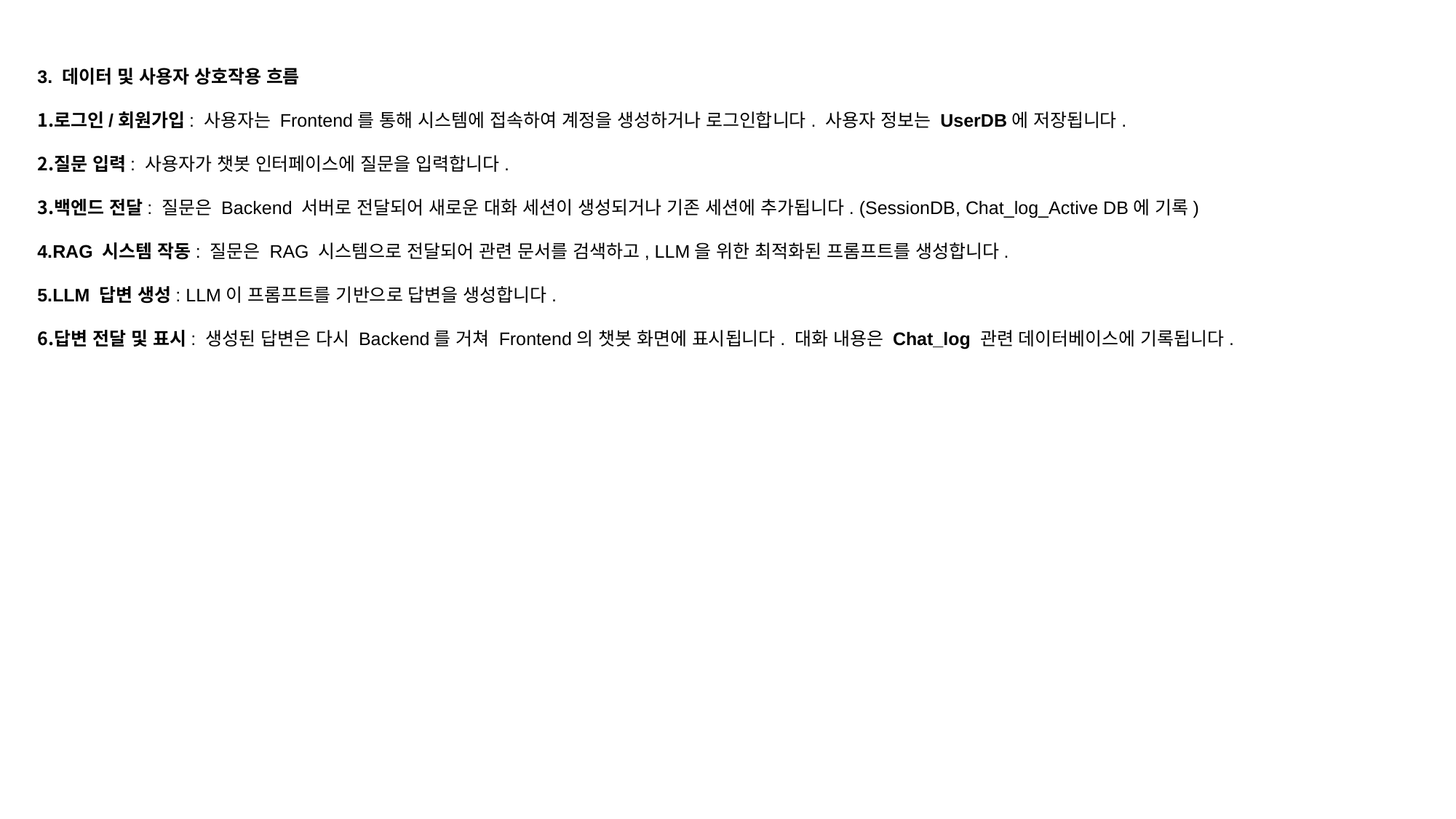

3. 데이터 및 사용자 상호작용 흐름

로그인/회원가입: 사용자는 Frontend를 통해 시스템에 접속하여 계정을 생성하거나 로그인합니다. 사용자 정보는 UserDB에 저장됩니다.

질문 입력: 사용자가 챗봇 인터페이스에 질문을 입력합니다.

백엔드 전달: 질문은 Backend 서버로 전달되어 새로운 대화 세션이 생성되거나 기존 세션에 추가됩니다. (SessionDB, Chat_log_Active DB에 기록)

RAG 시스템 작동: 질문은 RAG 시스템으로 전달되어 관련 문서를 검색하고, LLM을 위한 최적화된 프롬프트를 생성합니다.

LLM 답변 생성: LLM이 프롬프트를 기반으로 답변을 생성합니다.

답변 전달 및 표시: 생성된 답변은 다시 Backend를 거쳐 Frontend의 챗봇 화면에 표시됩니다. 대화 내용은 Chat_log 관련 데이터베이스에 기록됩니다.